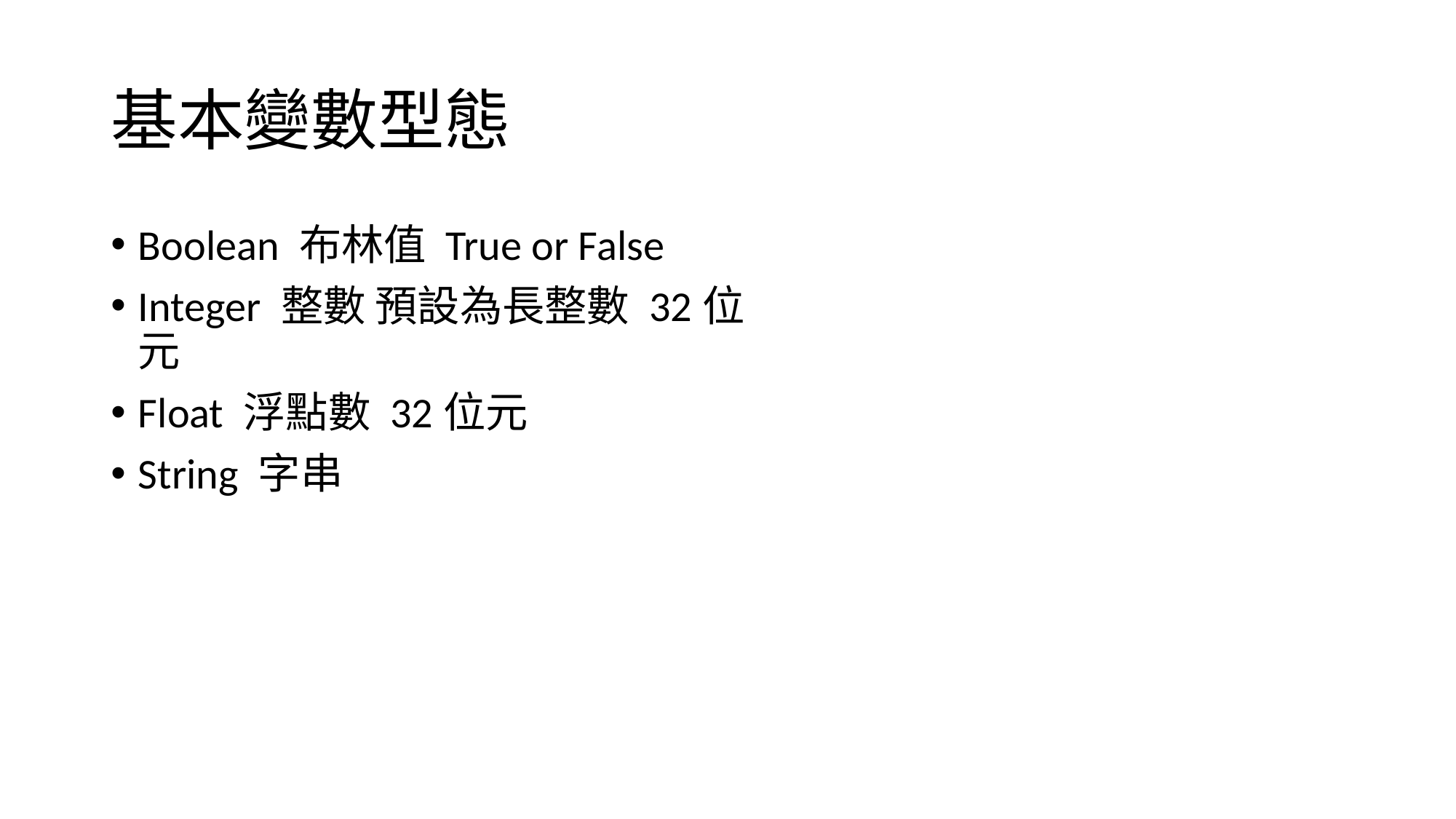

# 基本變數型態
Boolean 布林值 True or False
Integer 整數 預設為長整數 32位元
Float 浮點數 32位元
String 字串